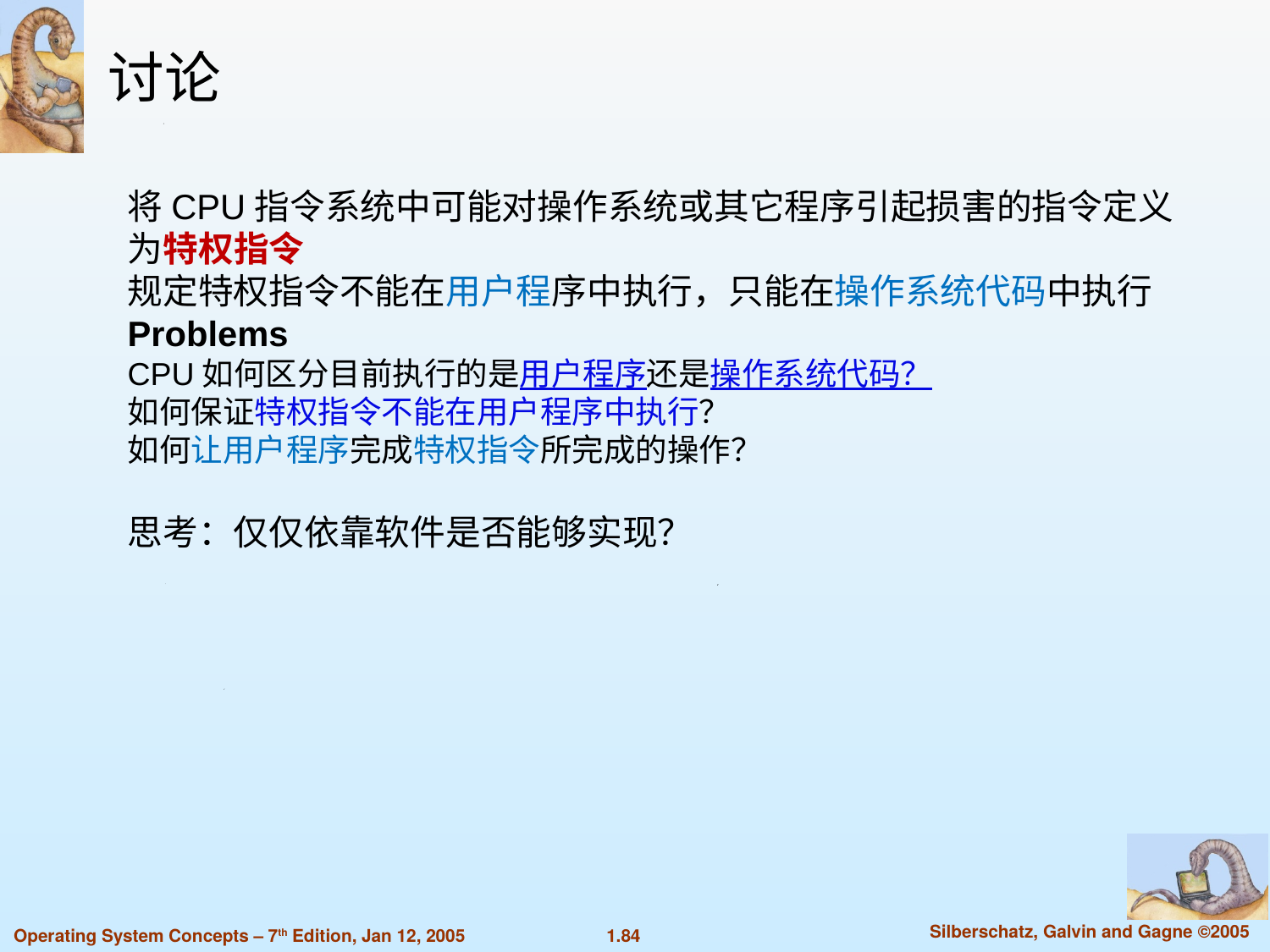

讨论
将CPU指令系统中可能对操作系统或其它程序引起损害的指令定义为特权指令
规定特权指令不能在用户程序中执行，只能在操作系统代码中执行
Problems
CPU如何区分目前执行的是用户程序还是操作系统代码？
如何保证特权指令不能在用户程序中执行？
如何让用户程序完成特权指令所完成的操作？

思考：仅仅依靠软件是否能够实现？